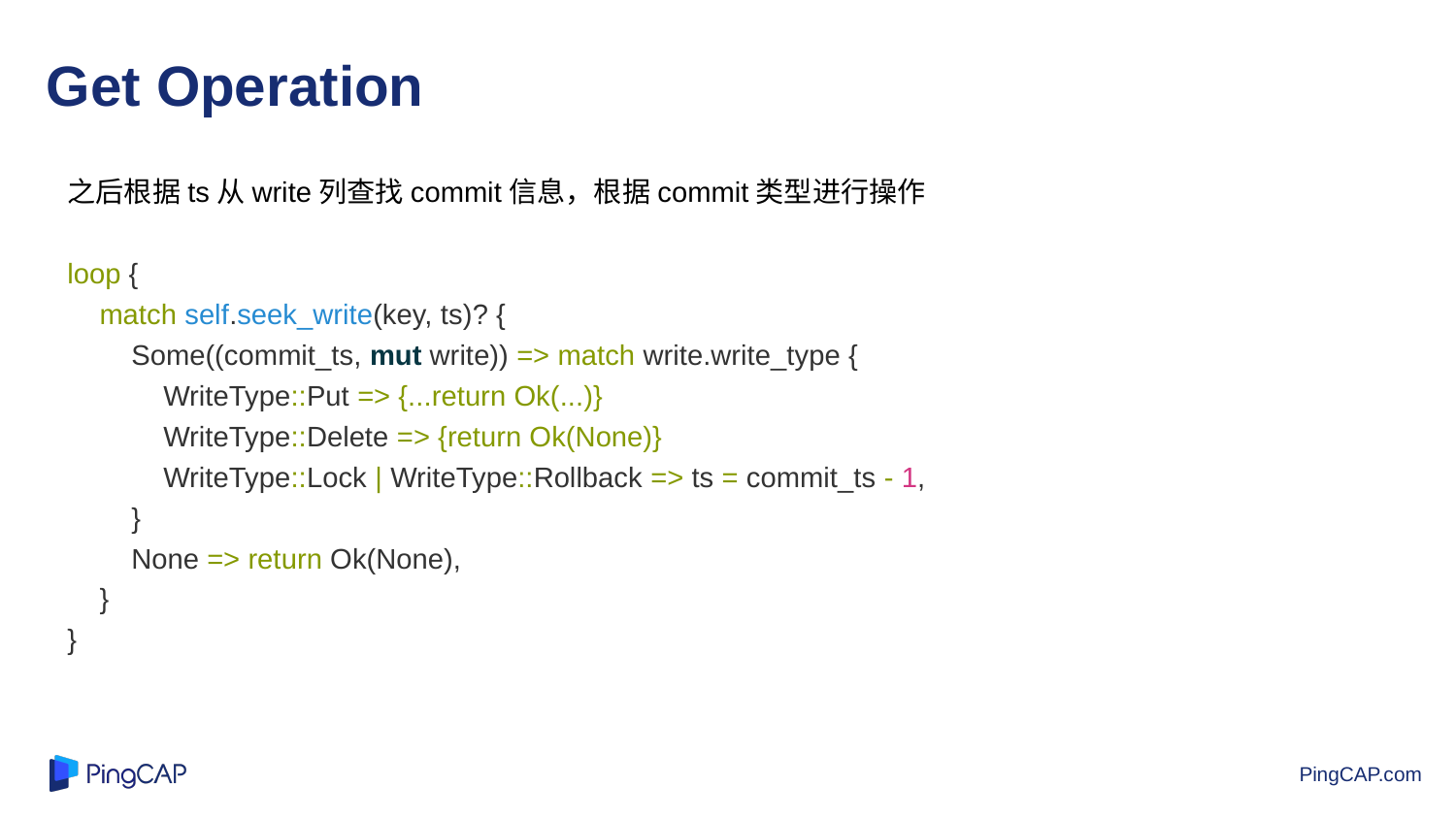

Get Operation
之后根据ts从write列查找commit信息，根据commit类型进行操作

loop {
    match self.seek_write(key, ts)? {
        Some((commit_ts, mut write)) => match write.write_type {
            WriteType::Put => {...return Ok(...)}
            WriteType::Delete => {return Ok(None)}
            WriteType::Lock | WriteType::Rollback => ts = commit_ts - 1,
        }
        None => return Ok(None),
    }
}